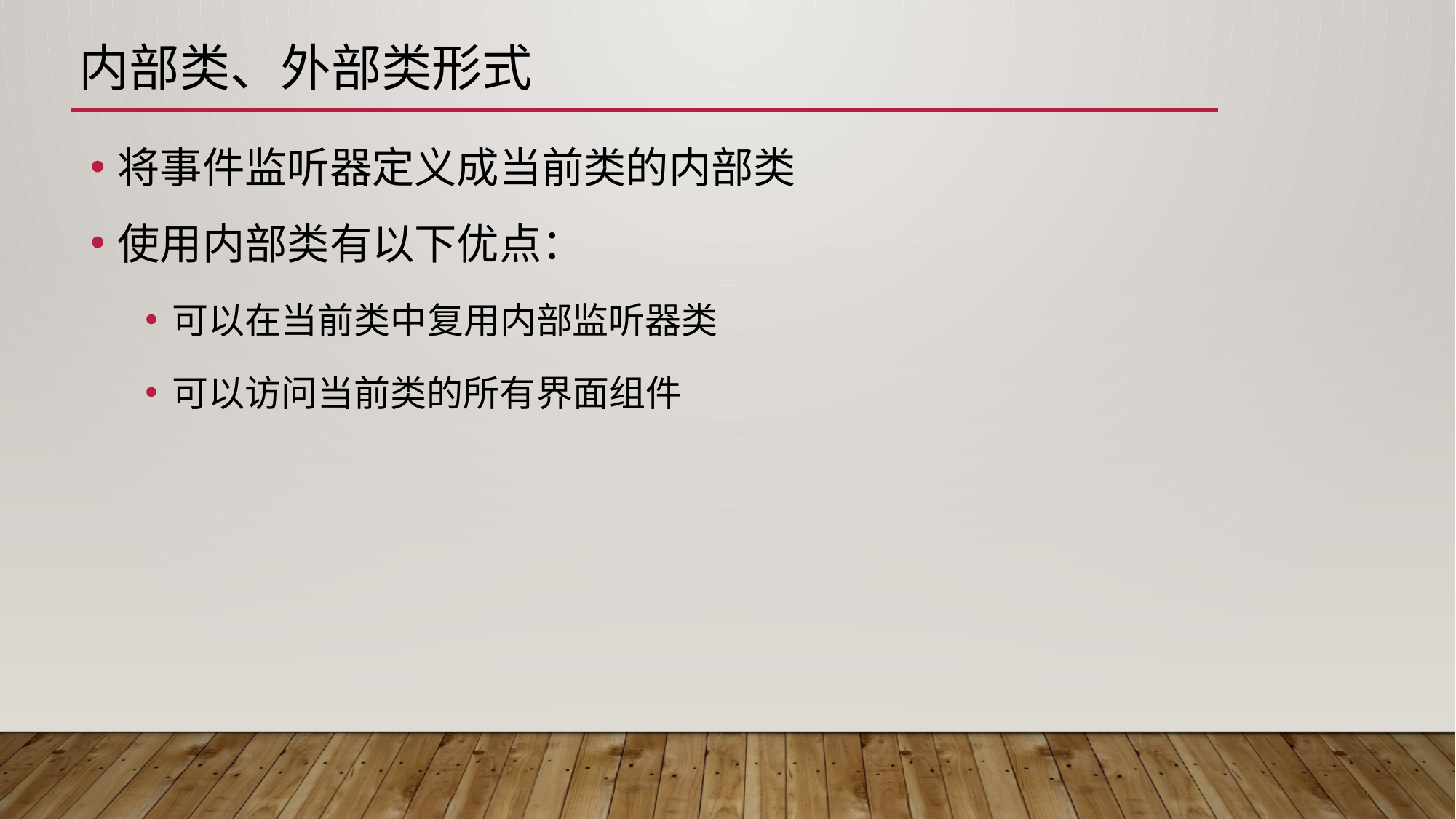

# 内部类、外部类形式
将事件监听器定义成当前类的内部类
使用内部类有以下优点：
可以在当前类中复用内部监听器类
可以访问当前类的所有界面组件